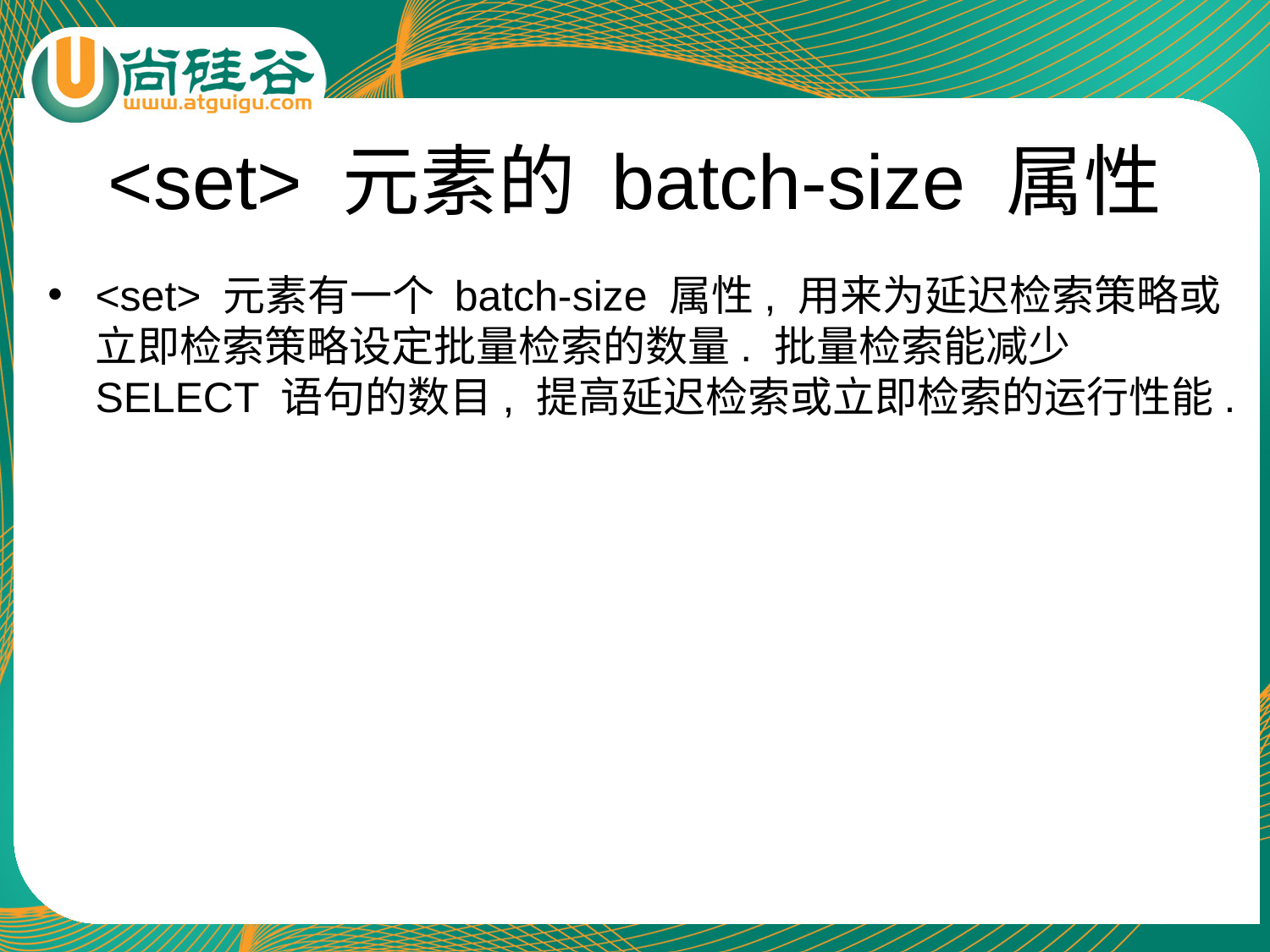

# <set> 元素的 batch-size 属性
<set> 元素有一个 batch-size 属性, 用来为延迟检索策略或立即检索策略设定批量检索的数量. 批量检索能减少 SELECT 语句的数目, 提高延迟检索或立即检索的运行性能.